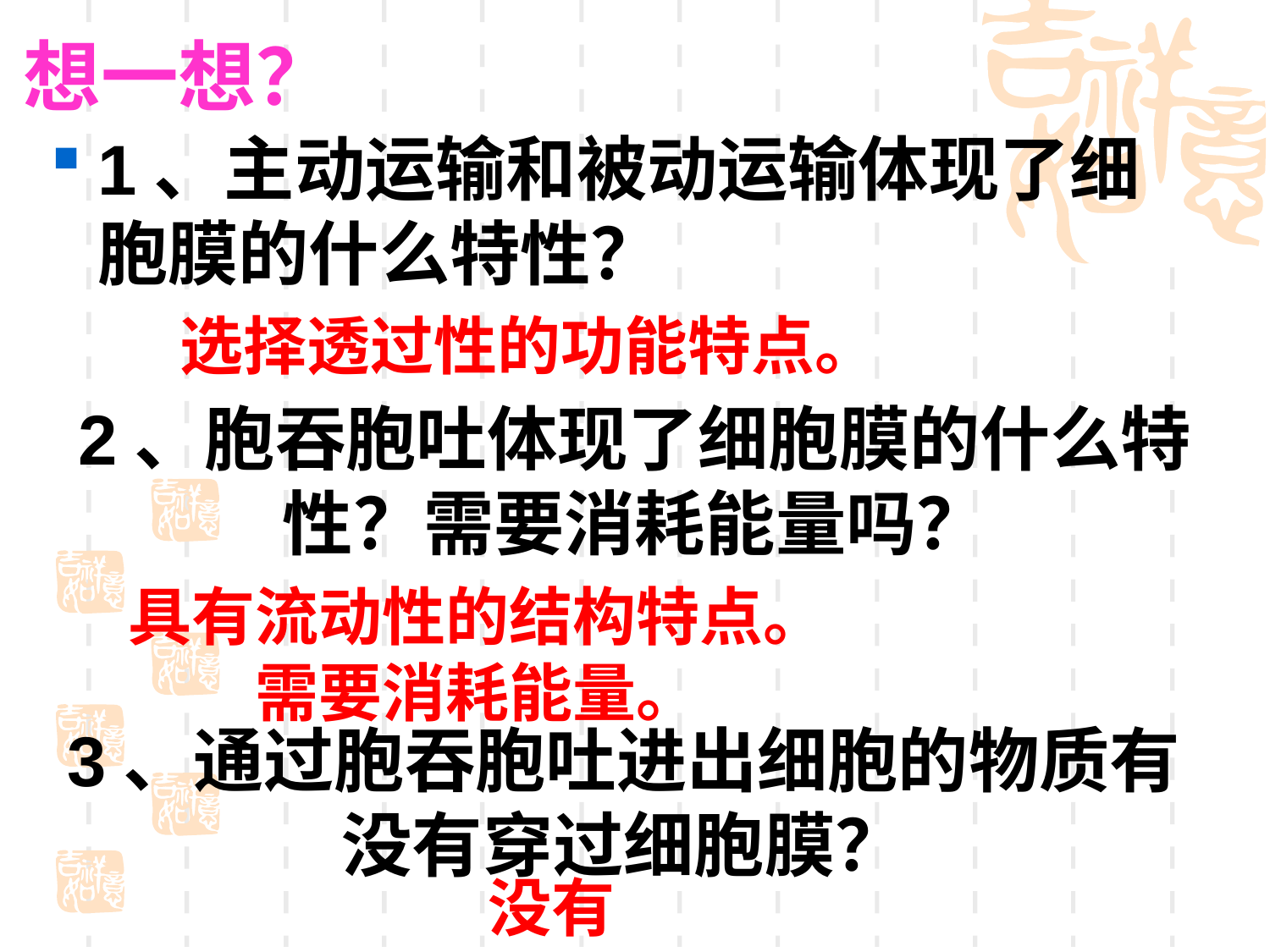

# 想一想？
1、主动运输和被动运输体现了细胞膜的什么特性？

选择透过性的功能特点。
2、胞吞胞吐体现了细胞膜的什么特性？需要消耗能量吗？
具有流动性的结构特点。
需要消耗能量。
3、通过胞吞胞吐进出细胞的物质有没有穿过细胞膜？

没有